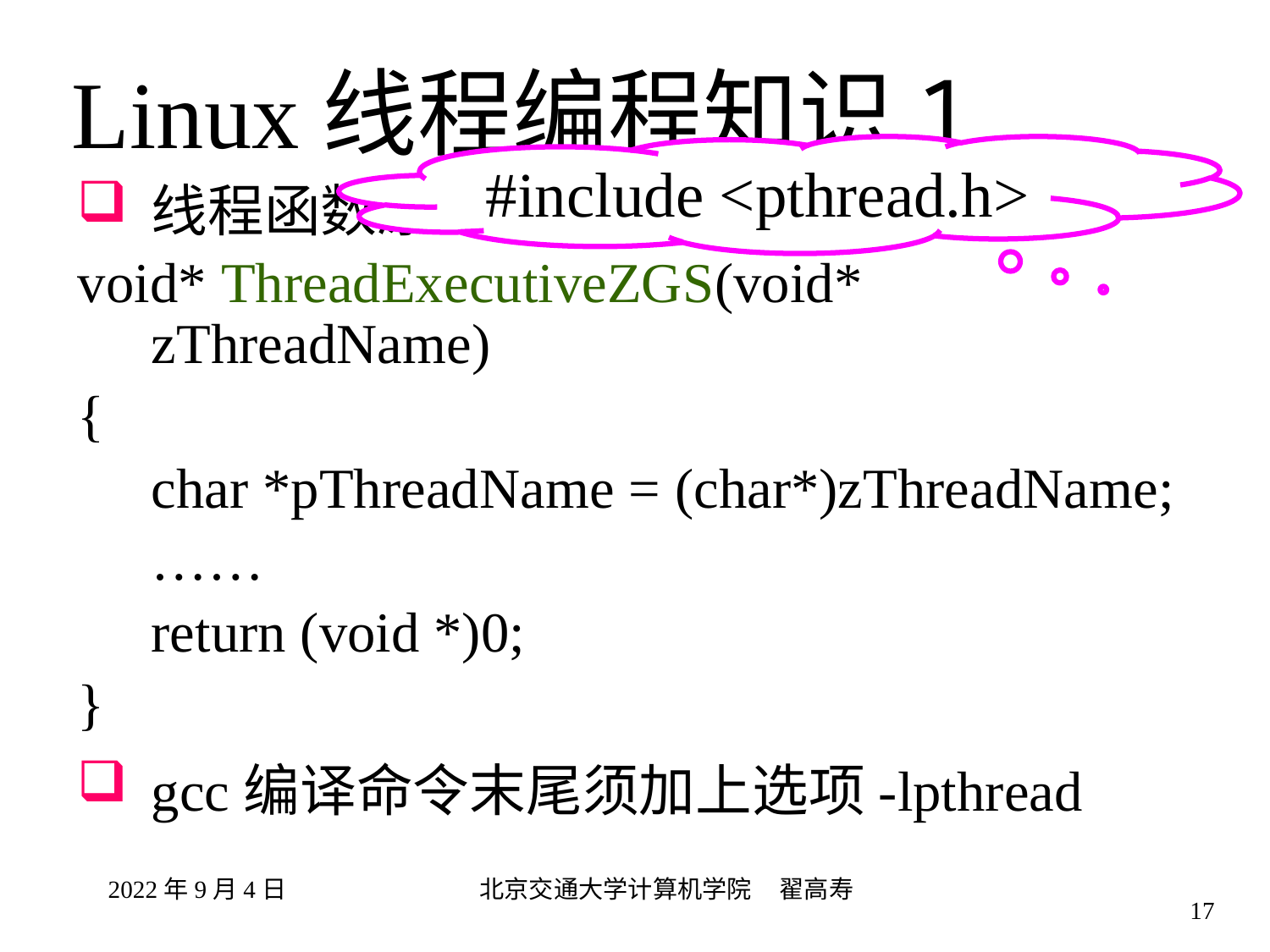

# Linux线程编程知识1
#include <pthread.h>
线程函数原型及框架
void* ThreadExecutiveZGS(void* zThreadName)
{
	char *pThreadName = (char*)zThreadName;
	……
	return (void *)0;
}
gcc编译命令末尾须加上选项-lpthread
2022年9月4日
北京交通大学计算机学院     翟高寿
17